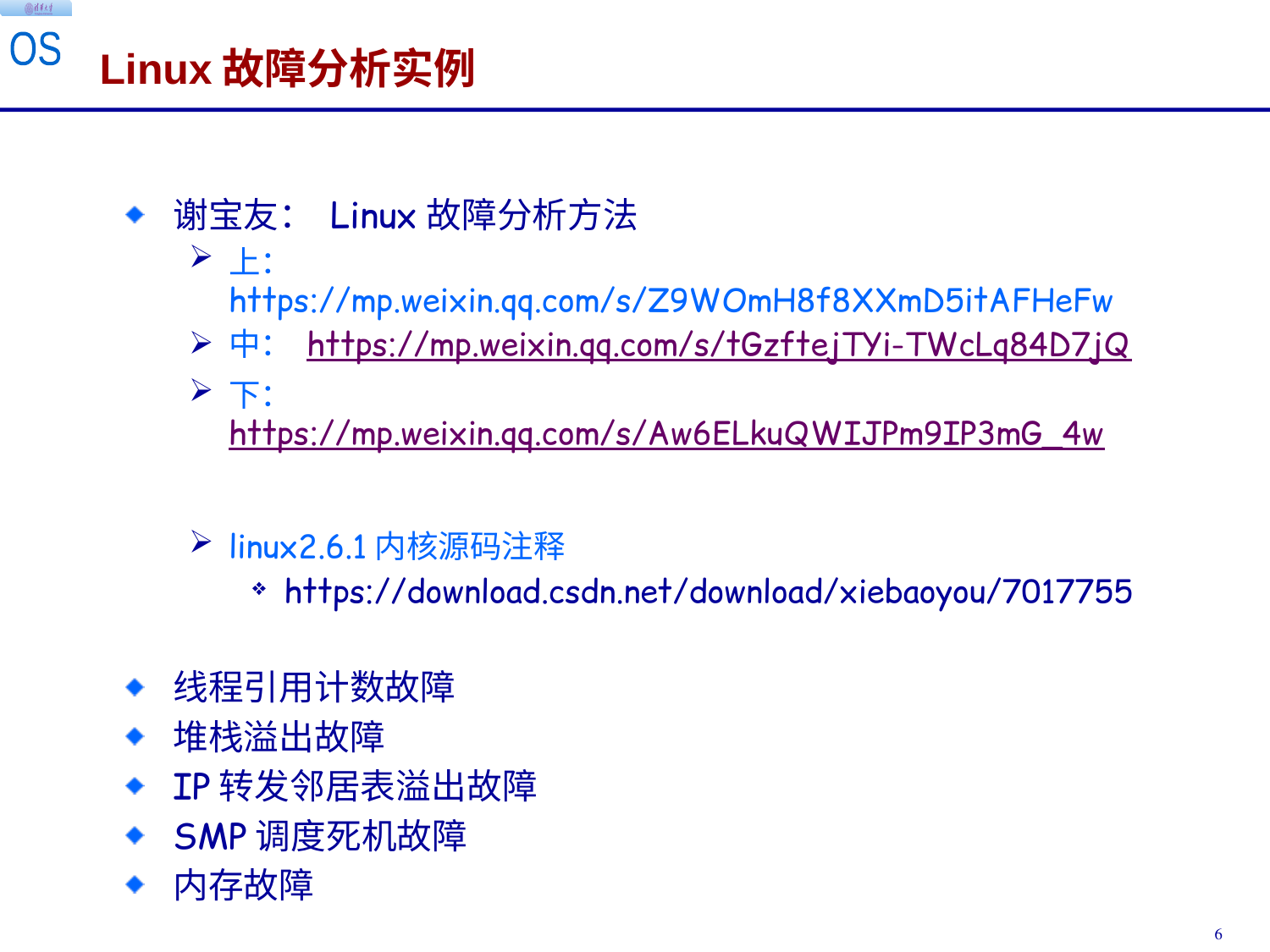

# Linux故障分析实例
谢宝友： Linux故障分析方法
上： https://mp.weixin.qq.com/s/Z9WOmH8f8XXmD5itAFHeFw
中： https://mp.weixin.qq.com/s/tGzftejTYi-TWcLq84D7jQ
下： https://mp.weixin.qq.com/s/Aw6ELkuQWIJPm9IP3mG_4w

linux2.6.1内核源码注释
https://download.csdn.net/download/xiebaoyou/7017755

线程引用计数故障
堆栈溢出故障
IP转发邻居表溢出故障
SMP调度死机故障
内存故障